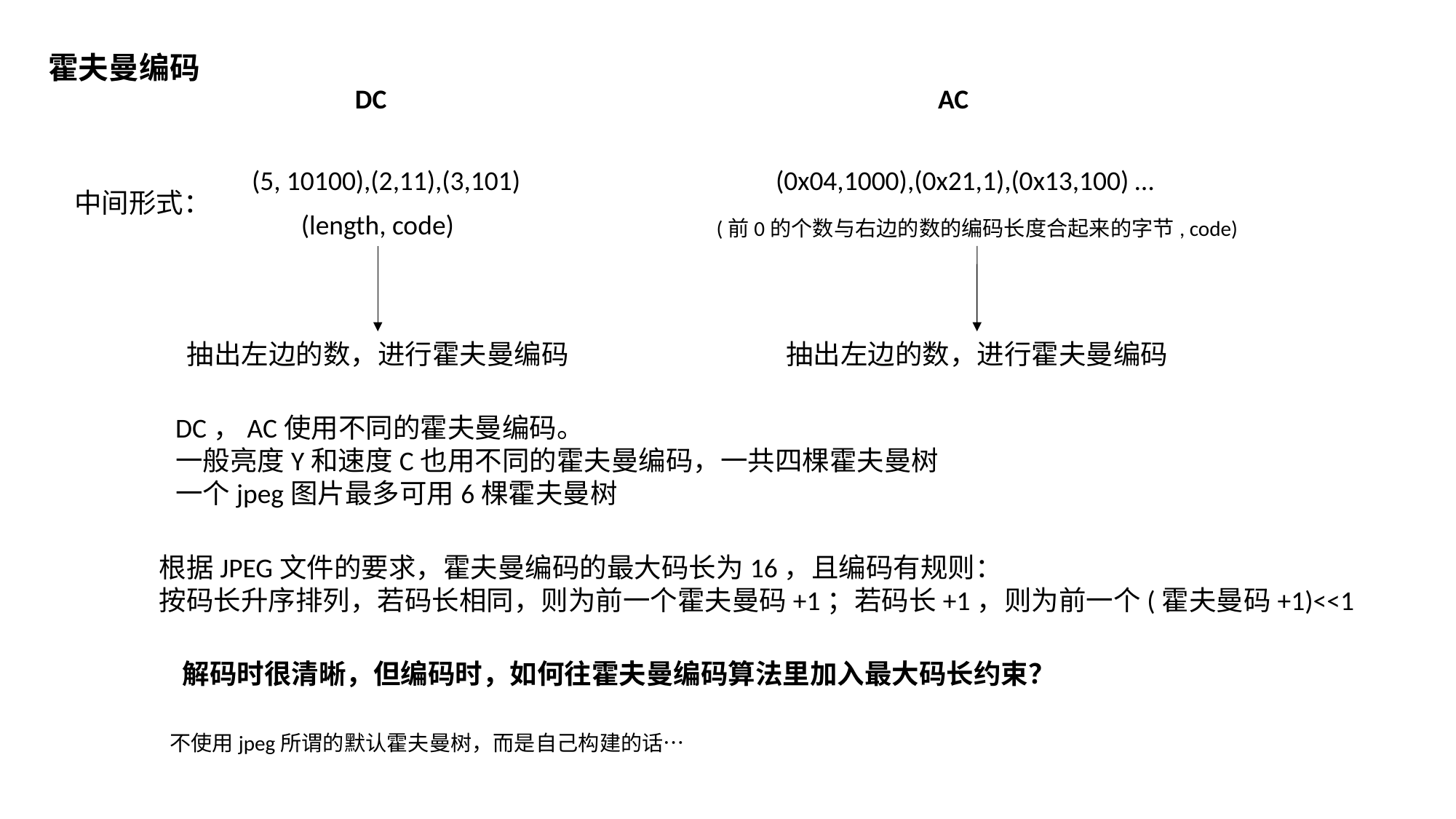

霍夫曼编码
DC
AC
(5, 10100),(2,11),(3,101)
(0x04,1000),(0x21,1),(0x13,100) …
中间形式：
(length, code)
(前0的个数与右边的数的编码长度合起来的字节, code)
抽出左边的数，进行霍夫曼编码
抽出左边的数，进行霍夫曼编码
DC，AC使用不同的霍夫曼编码。
一般亮度Y和速度C也用不同的霍夫曼编码，一共四棵霍夫曼树
一个jpeg图片最多可用6棵霍夫曼树
根据JPEG文件的要求，霍夫曼编码的最大码长为16，且编码有规则：
按码长升序排列，若码长相同，则为前一个霍夫曼码+1；若码长+1，则为前一个(霍夫曼码+1)<<1
解码时很清晰，但编码时，如何往霍夫曼编码算法里加入最大码长约束？
不使用jpeg所谓的默认霍夫曼树，而是自己构建的话…